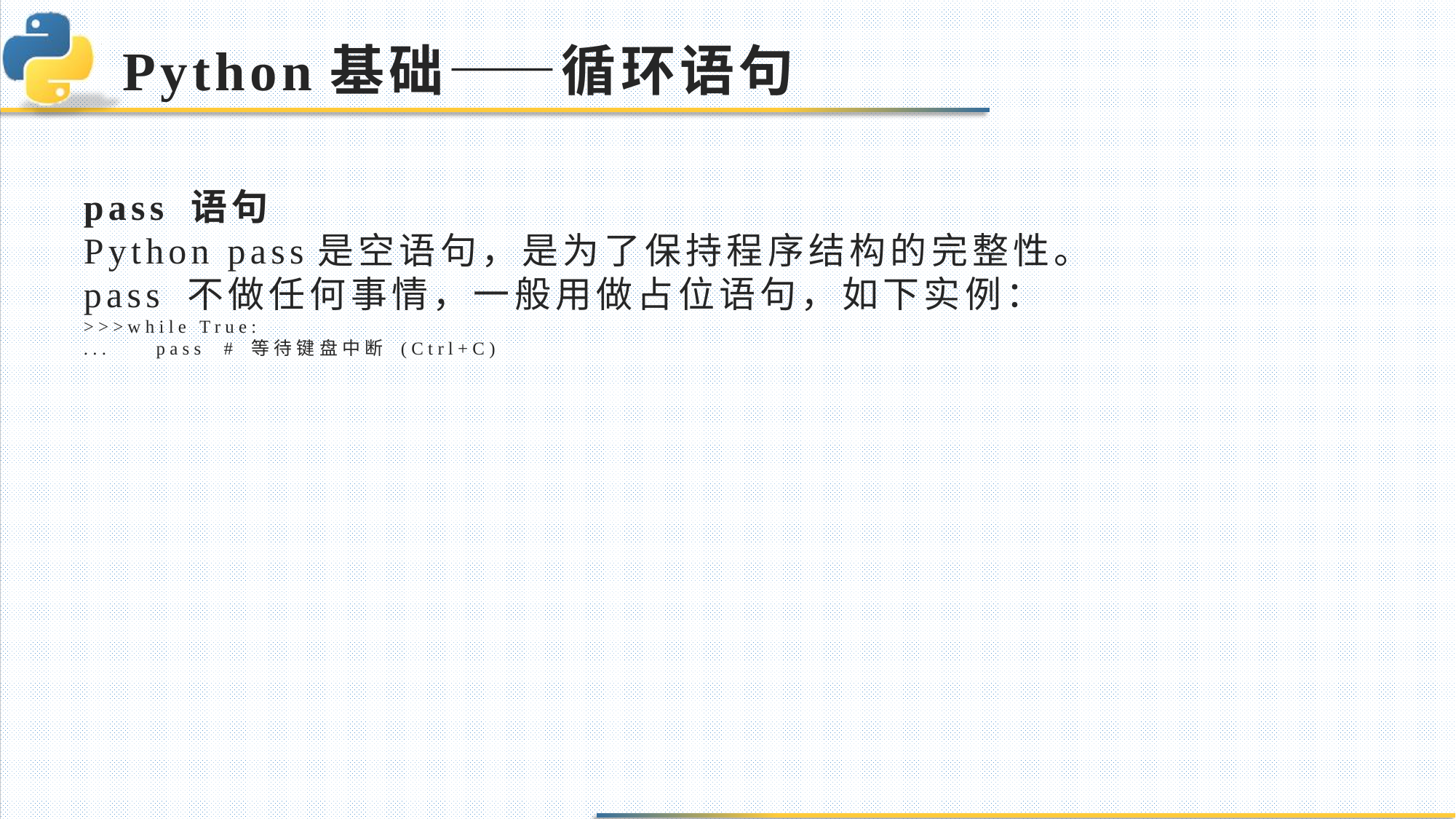

# Python基础——循环语句
pass 语句
Python pass是空语句，是为了保持程序结构的完整性。
pass 不做任何事情，一般用做占位语句，如下实例：
>>>while True:
...     pass  # 等待键盘中断 (Ctrl+C)